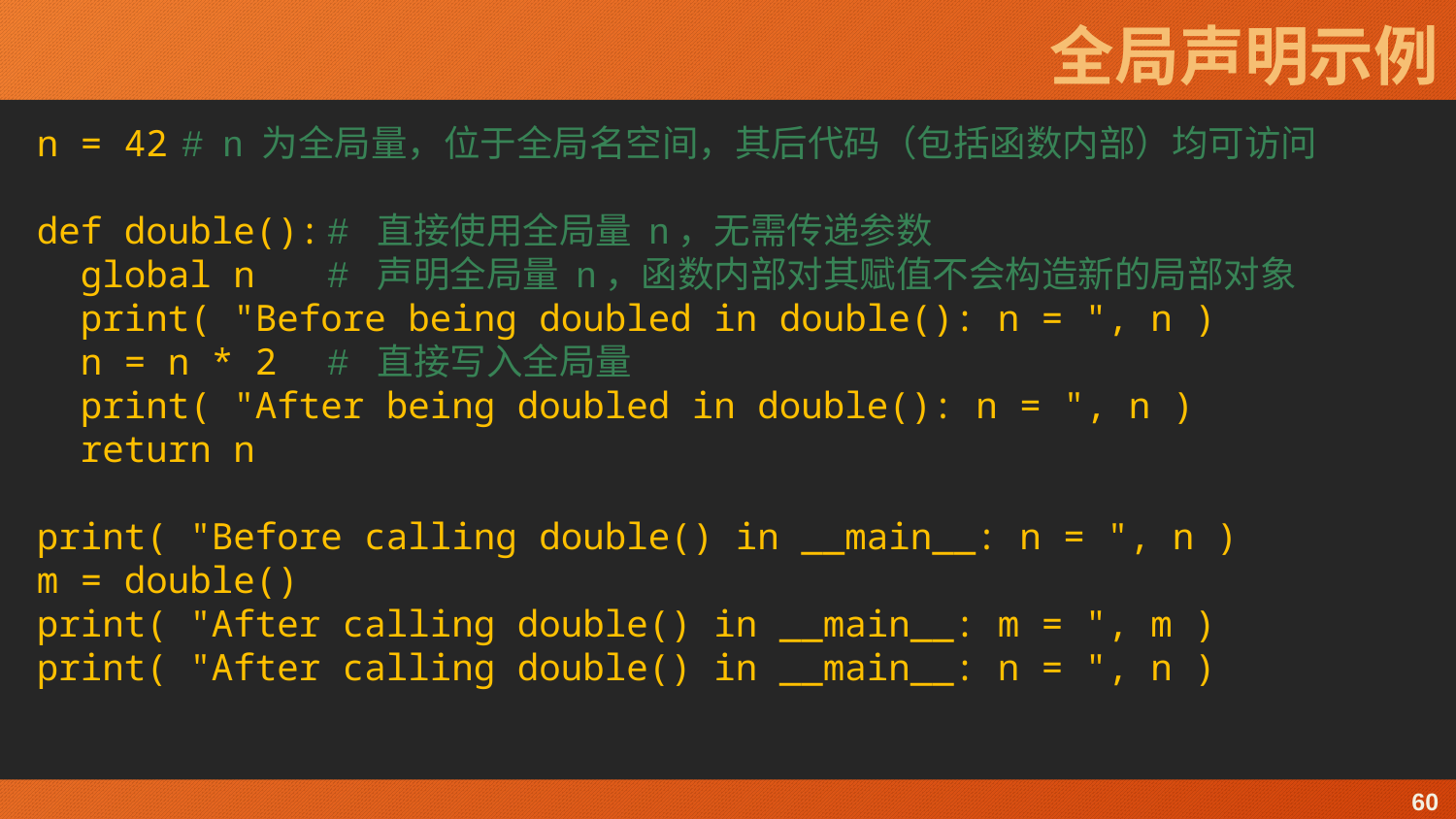

# 全局声明示例
n = 42	#  n 为全局量，位于全局名空间，其后代码（包括函数内部）均可访问

def double():	#  直接使用全局量 n，无需传递参数
  global n	#  声明全局量 n，函数内部对其赋值不会构造新的局部对象
  print( "Before being doubled in double(): n = ", n )
  n = n * 2 	#  直接写入全局量
  print( "After being doubled in double(): n = ", n )
  return n

print( "Before calling double() in __main__: n = ", n )
m = double()
print( "After calling double() in __main__: m = ", m )
print( "After calling double() in __main__: n = ", n )

60